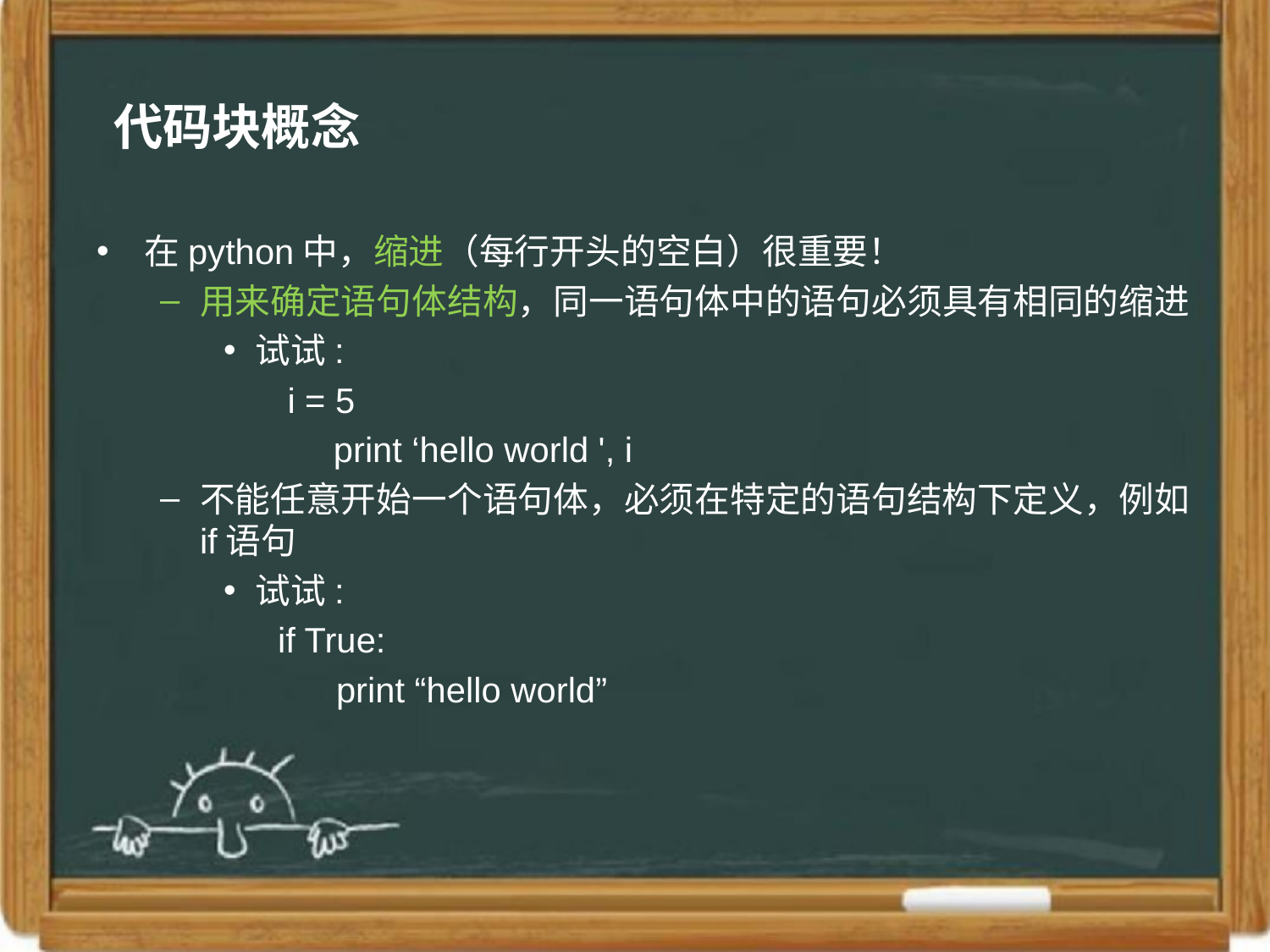

代码块概念
在python中，缩进（每行开头的空白）很重要！
用来确定语句体结构，同一语句体中的语句必须具有相同的缩进
试试:
    i = 5
	        print ‘hello world ', i
不能任意开始一个语句体，必须在特定的语句结构下定义，例如if语句
试试:
   if True:
         print “hello world”